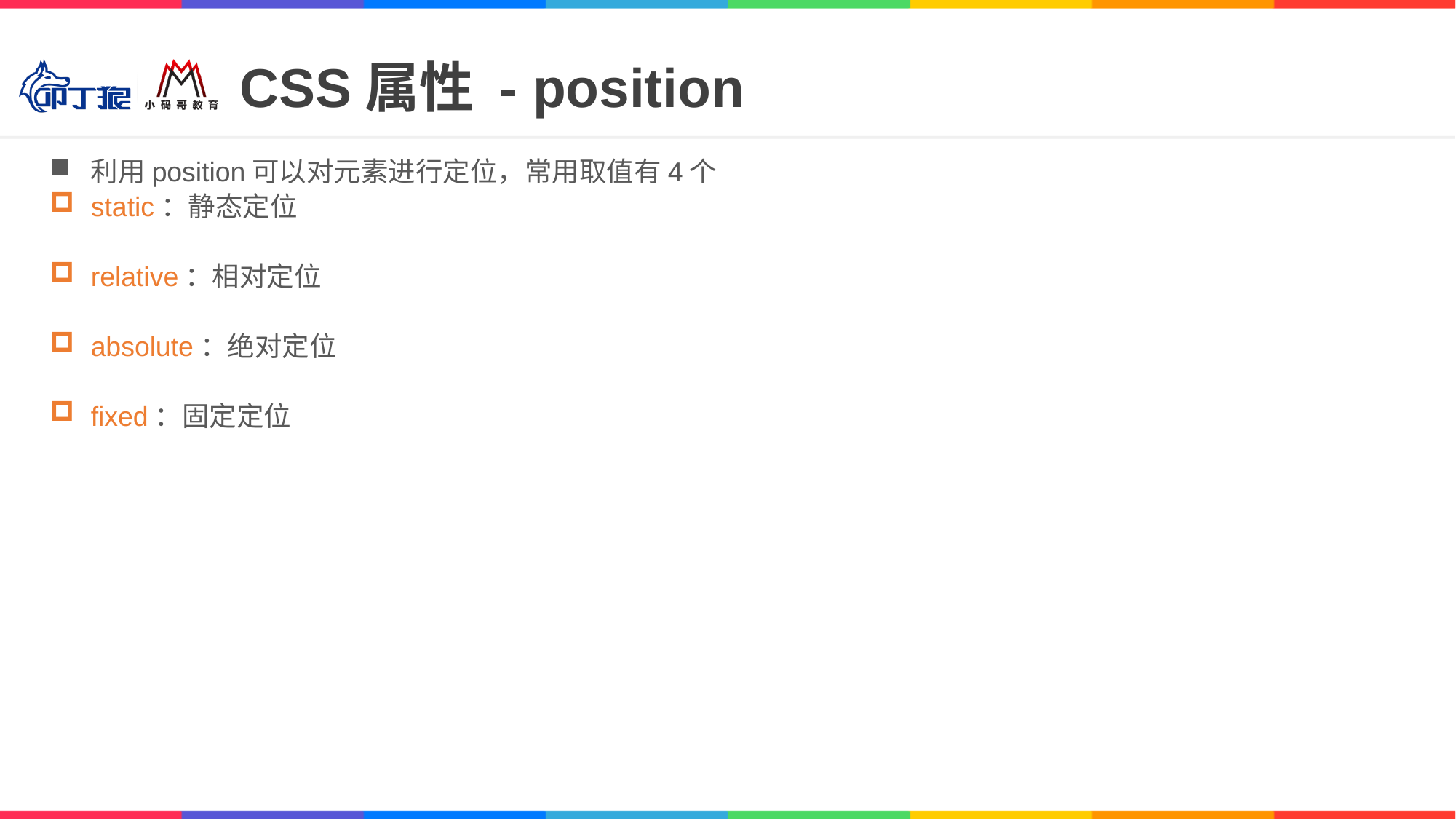

# CSS属性 - position

利用position可以对元素进行定位，常用取值有4个
static：静态定位

relative：相对定位

absolute：绝对定位

fixed：固定定位